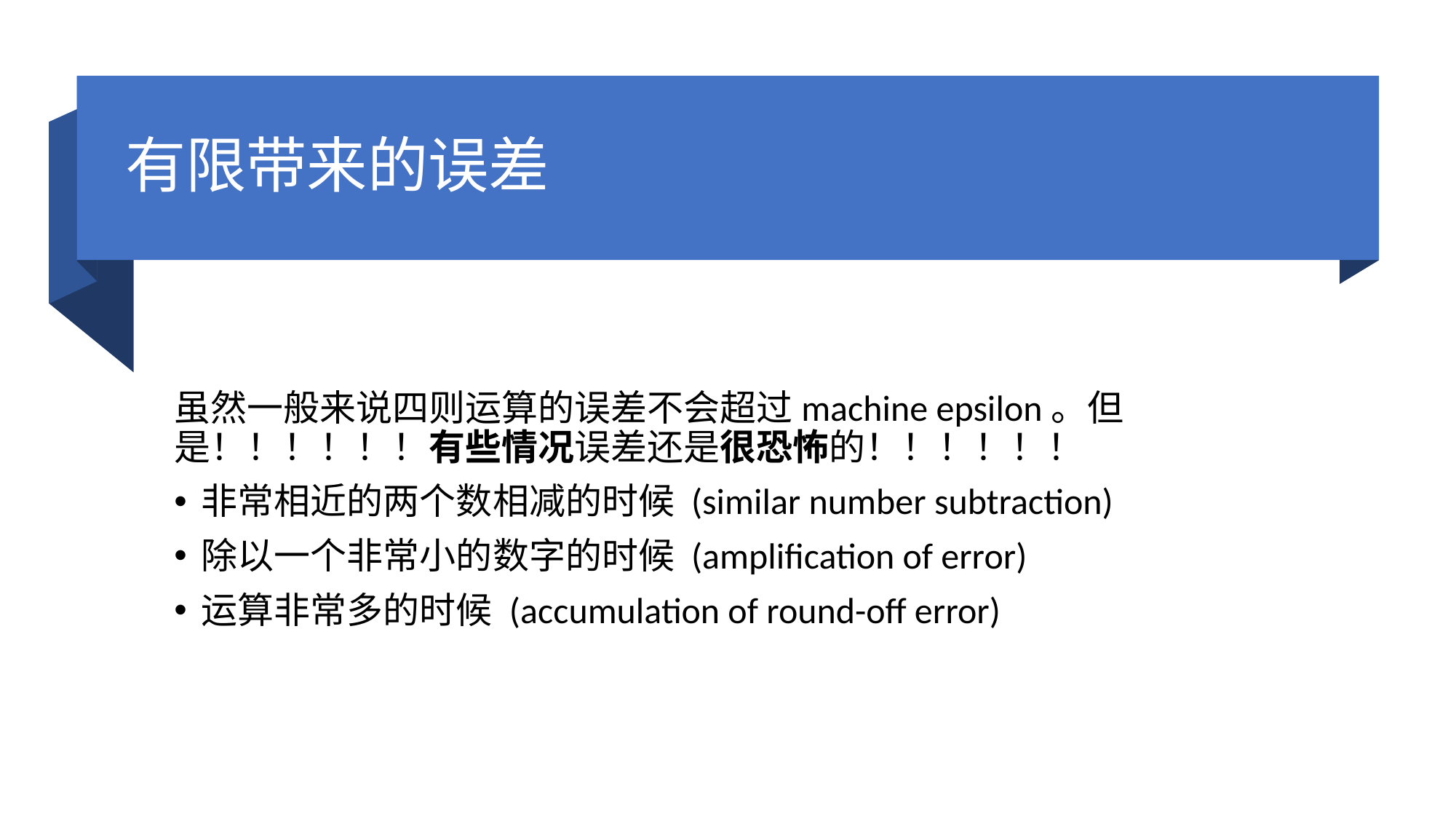

# 有限带来的误差

虽然一般来说四则运算的误差不会超过machine epsilon。但是！！！！！！有些情况误差还是很恐怖的！！！！！！
非常相近的两个数相减的时候 (similar number subtraction)
除以一个非常小的数字的时候 (amplification of error)
运算非常多的时候 (accumulation of round-off error)